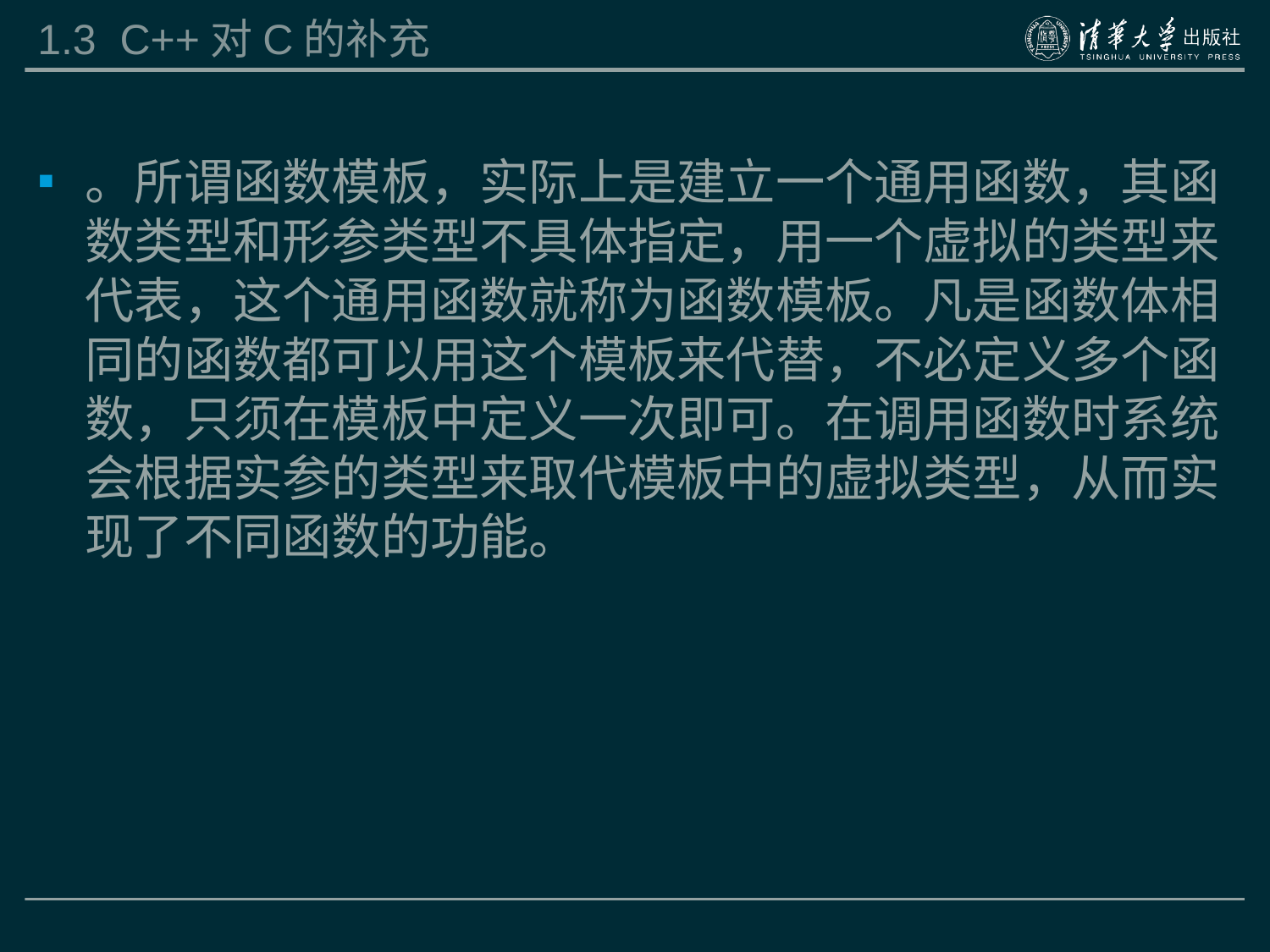

# 1.3  C++对C的补充

。所谓函数模板，实际上是建立一个通用函数，其函数类型和形参类型不具体指定，用一个虚拟的类型来代表，这个通用函数就称为函数模板。凡是函数体相同的函数都可以用这个模板来代替，不必定义多个函数，只须在模板中定义一次即可。在调用函数时系统会根据实参的类型来取代模板中的虚拟类型，从而实现了不同函数的功能。